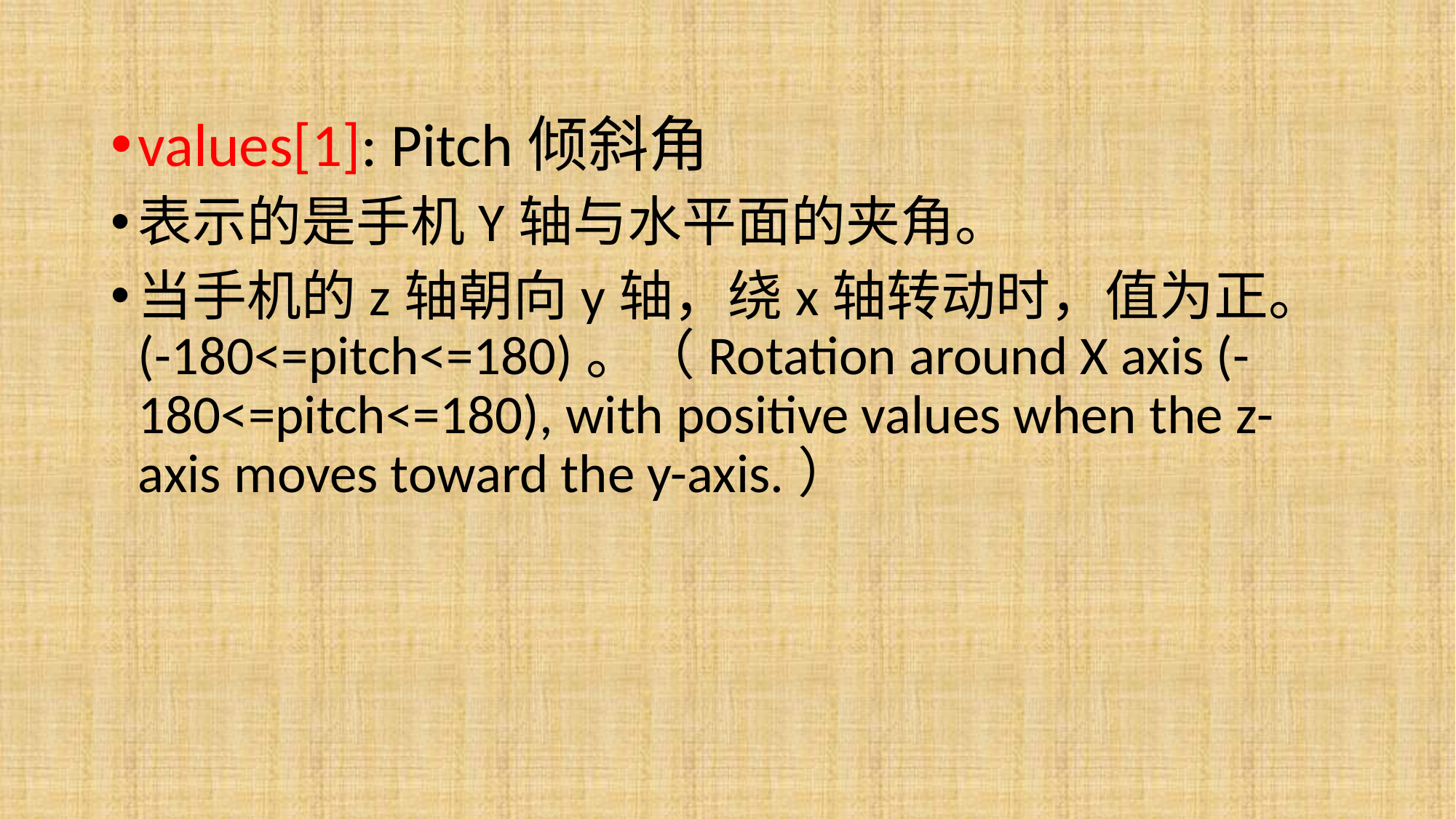

values[1]: Pitch倾斜角
表示的是手机Y轴与水平面的夹角。
当手机的z轴朝向y轴，绕x轴转动时，值为正。(-180<=pitch<=180)。（Rotation around X axis (-180<=pitch<=180), with positive values when the z-axis moves toward the y-axis.）